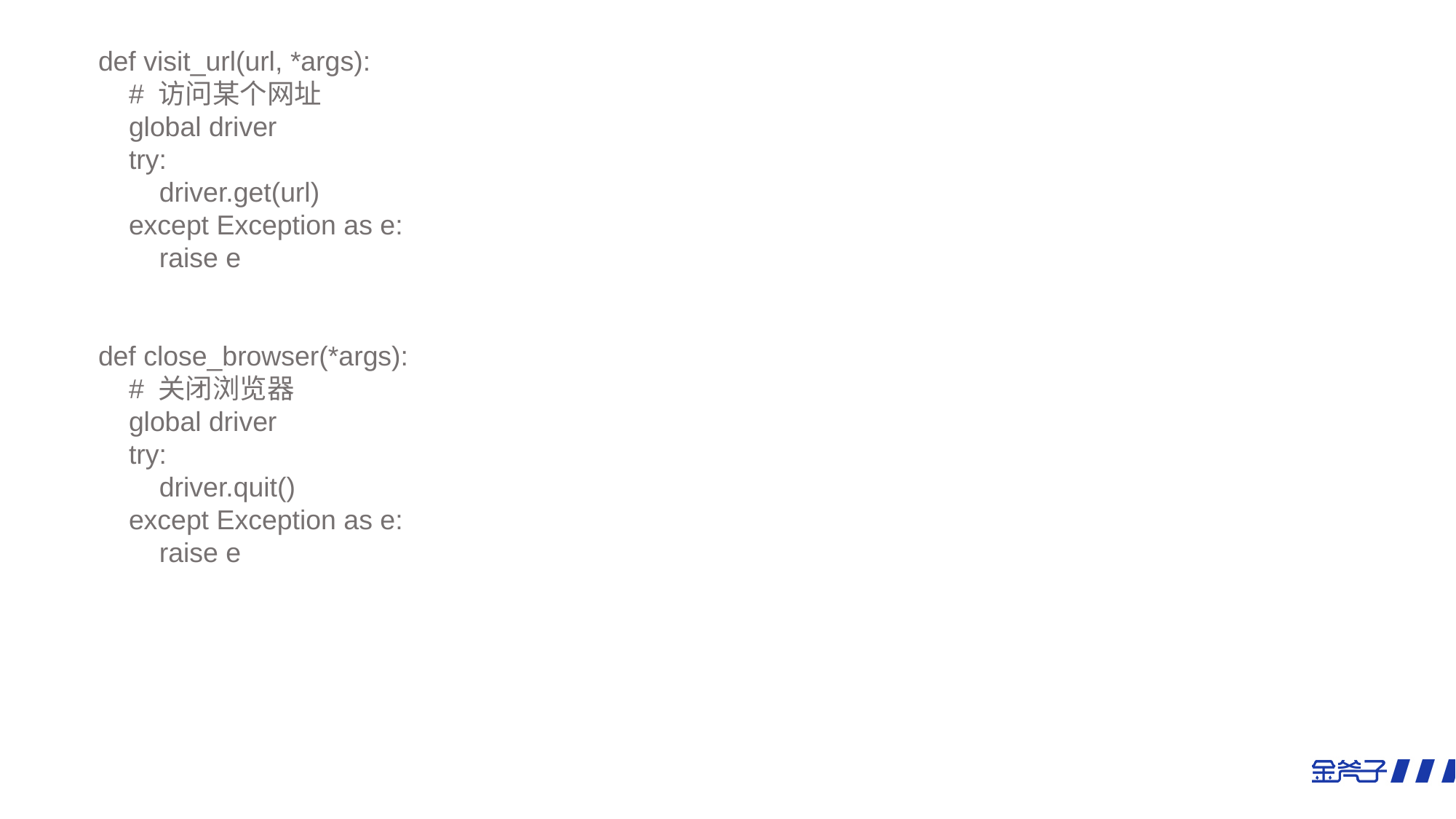

def visit_url(url, *args):
    # 访问某个网址
    global driver
    try:
        driver.get(url)
    except Exception as e:
        raise e

def close_browser(*args):
    # 关闭浏览器
    global driver
    try:
        driver.quit()
    except Exception as e:
        raise e